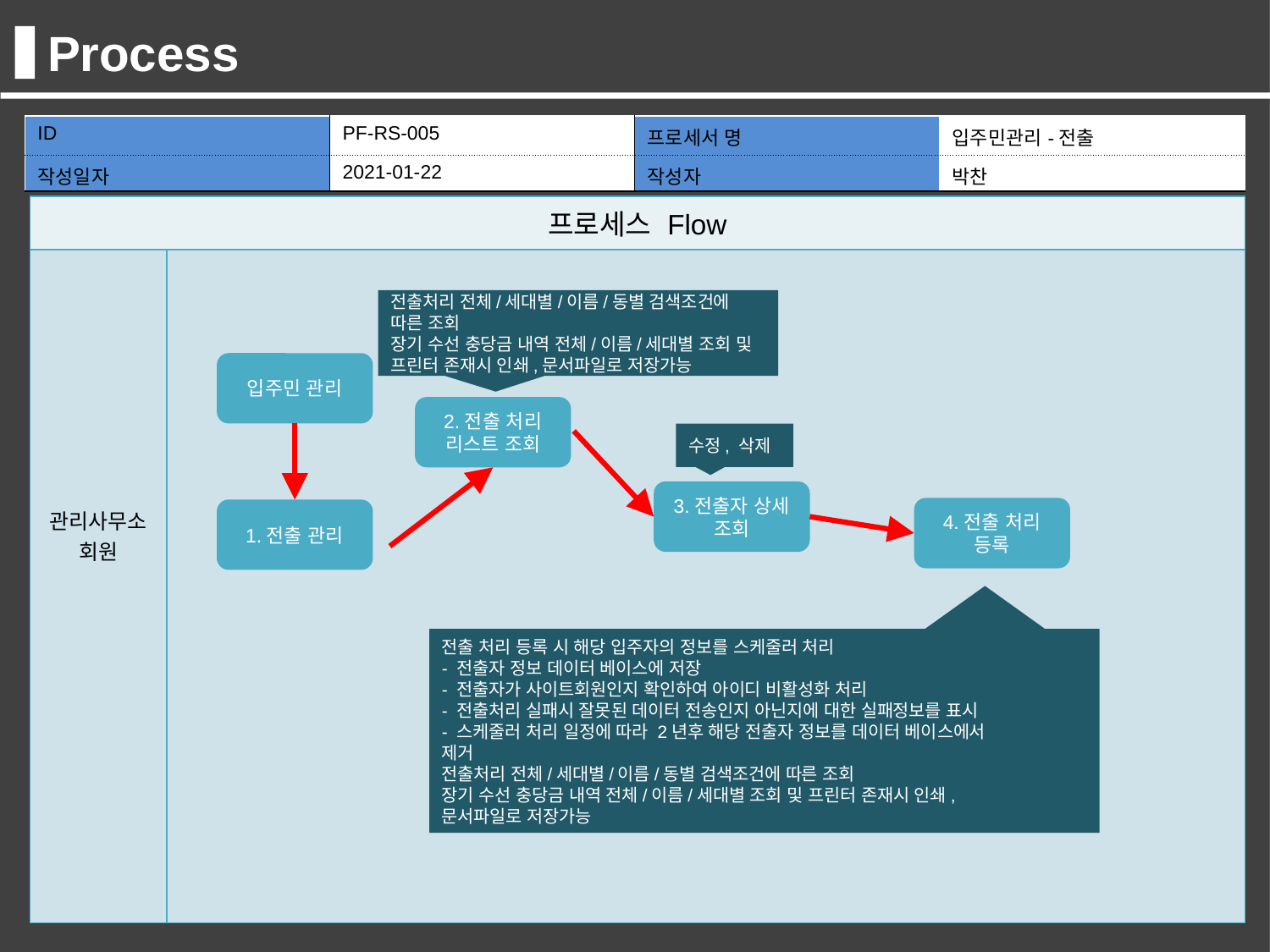

Process
Process

| ID | PF-RS-006 | 프로세서 명 | 최종합격자관리 |
| --- | --- | --- | --- |
| 작성일자 | 2016.05.11 | 작성자 | 김선도 |
| ID | PF-RS-005 | 프로세서 명 | 입주민관리-전출 |
| --- | --- | --- | --- |
| 작성일자 | 2021-01-22 | 작성자 | 박찬 |
| 프로세스 Flow |  |
| --- | --- |
| 관리자 교사 |  |
| 프로세스 Flow |  |
| --- | --- |
| 관리사무소 회원 |  |
전출처리 전체/세대별/이름/동별 검색조건에 따른 조회
장기 수선 충당금 내역 전체/이름/세대별 조회 및 프린터 존재시 인쇄,문서파일로 저장가능
입주민 관리
2.전출 처리 리스트 조회
수정, 삭제
3.전출자 상세 조회
4.전출 처리 등록
1.전출 관리

전출 처리 등록 시 해당 입주자의 정보를 스케줄러 처리
- 전출자 정보 데이터 베이스에 저장
- 전출자가 사이트회원인지 확인하여 아이디 비활성화 처리
- 전출처리 실패시 잘못된 데이터 전송인지 아닌지에 대한 실패정보를 표시
- 스케줄러 처리 일정에 따라 2년후 해당 전출자 정보를 데이터 베이스에서
제거
전출처리 전체/세대별/이름/동별 검색조건에 따른 조회
장기 수선 충당금 내역 전체/이름/세대별 조회 및 프린터 존재시 인쇄,
문서파일로 저장가능